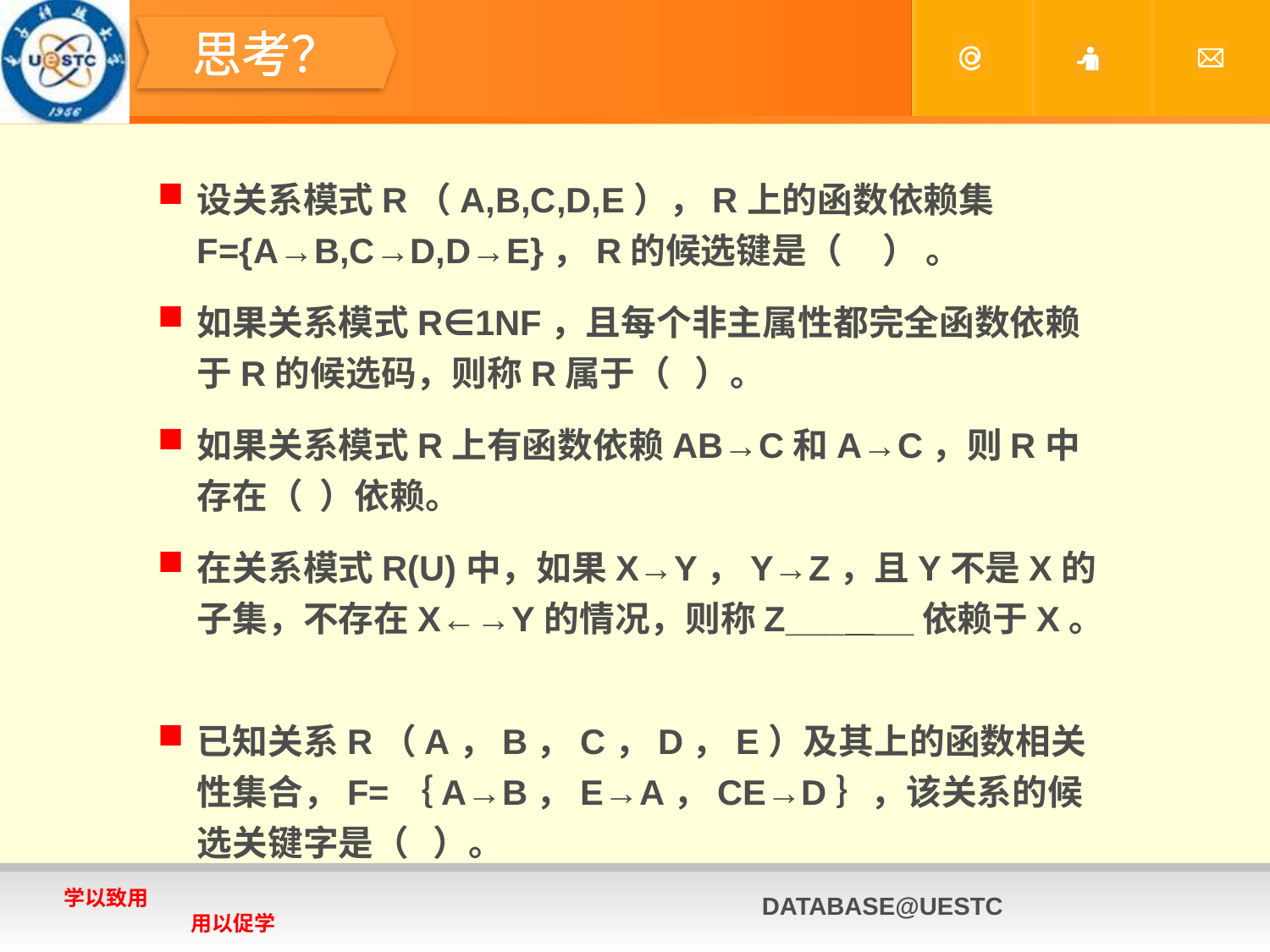

#
思考？
设关系模式R（A,B,C,D,E），R上的函数依赖集F={A→B,C→D,D→E}，R的候选键是（     ） 。
如果关系模式R∈1NF，且每个非主属性都完全函数依赖于R的候选码，则称R属于（   ）。
如果关系模式R上有函数依赖AB→C和A→C，则R中存在（  ）依赖。
在关系模式R(U)中，如果X→Y，Y→Z，且Y不是X的子集，不存在X←→Y的情况，则称Z___   __依赖于X。
已知关系R（A，B，C，D，E）及其上的函数相关性集合，F=｛A→B，E→A，CE→D｝，该关系的候选关键字是（   ）。